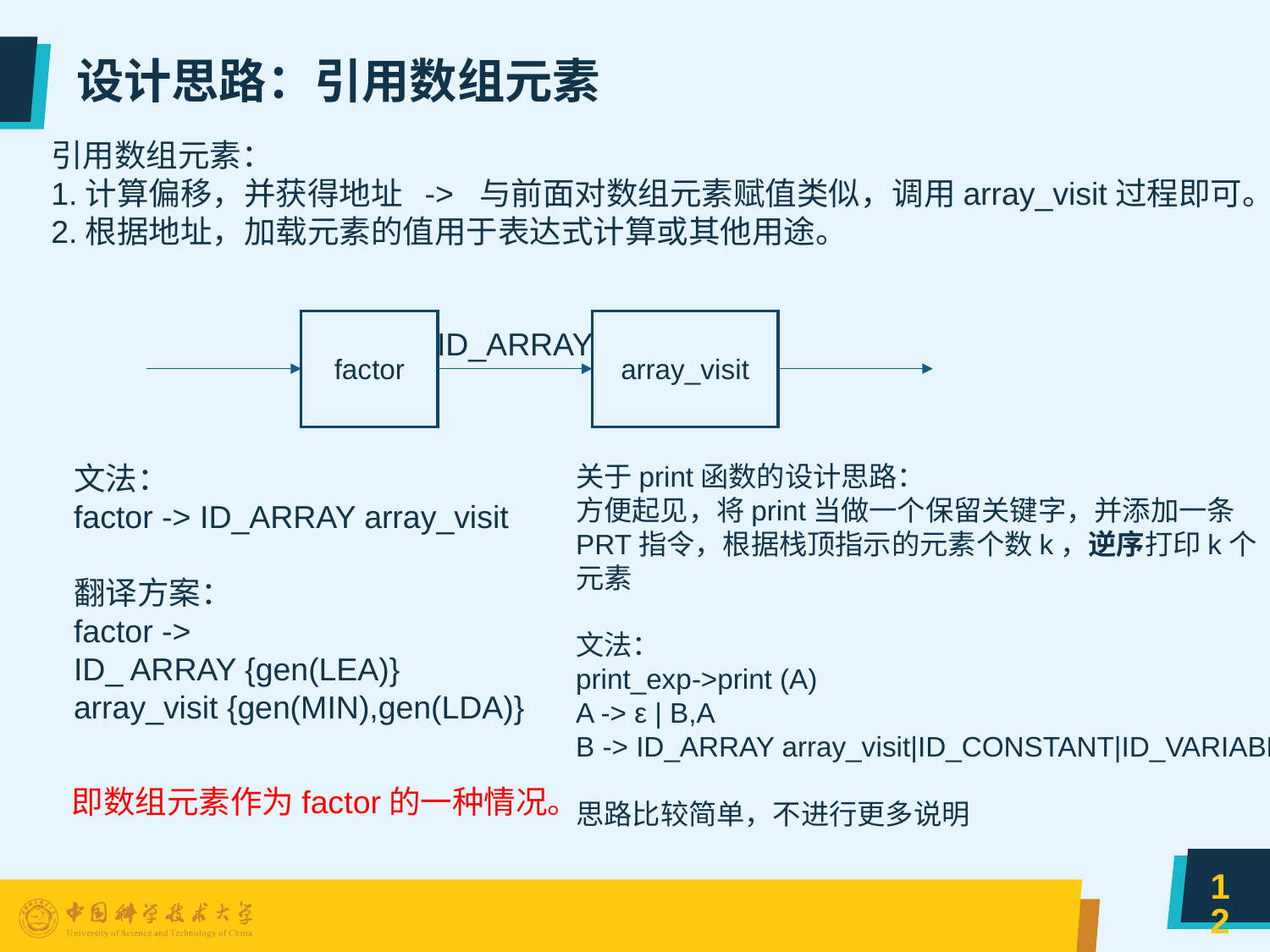

# 设计思路：引用数组元素
引用数组元素：
1.计算偏移，并获得地址  ->  与前面对数组元素赋值类似，调用array_visit过程即可。
2.根据地址，加载元素的值用于表达式计算或其他用途。
array_visit
factor
ID_ARRAY
文法：
factor -> ID_ARRAY array_visit

翻译方案：
factor ->
ID_ ARRAY {gen(LEA)}
array_visit {gen(MIN),gen(LDA)}

关于print函数的设计思路：
方便起见，将print当做一个保留关键字，并添加一条
PRT指令，根据栈顶指示的元素个数k，逆序打印k个
元素

文法：
print_exp->print (A)
A -> ε | B,A
B -> ID_ARRAY array_visit|ID_CONSTANT|ID_VARIABLE

思路比较简单，不进行更多说明
即数组元素作为factor的一种情况。
12